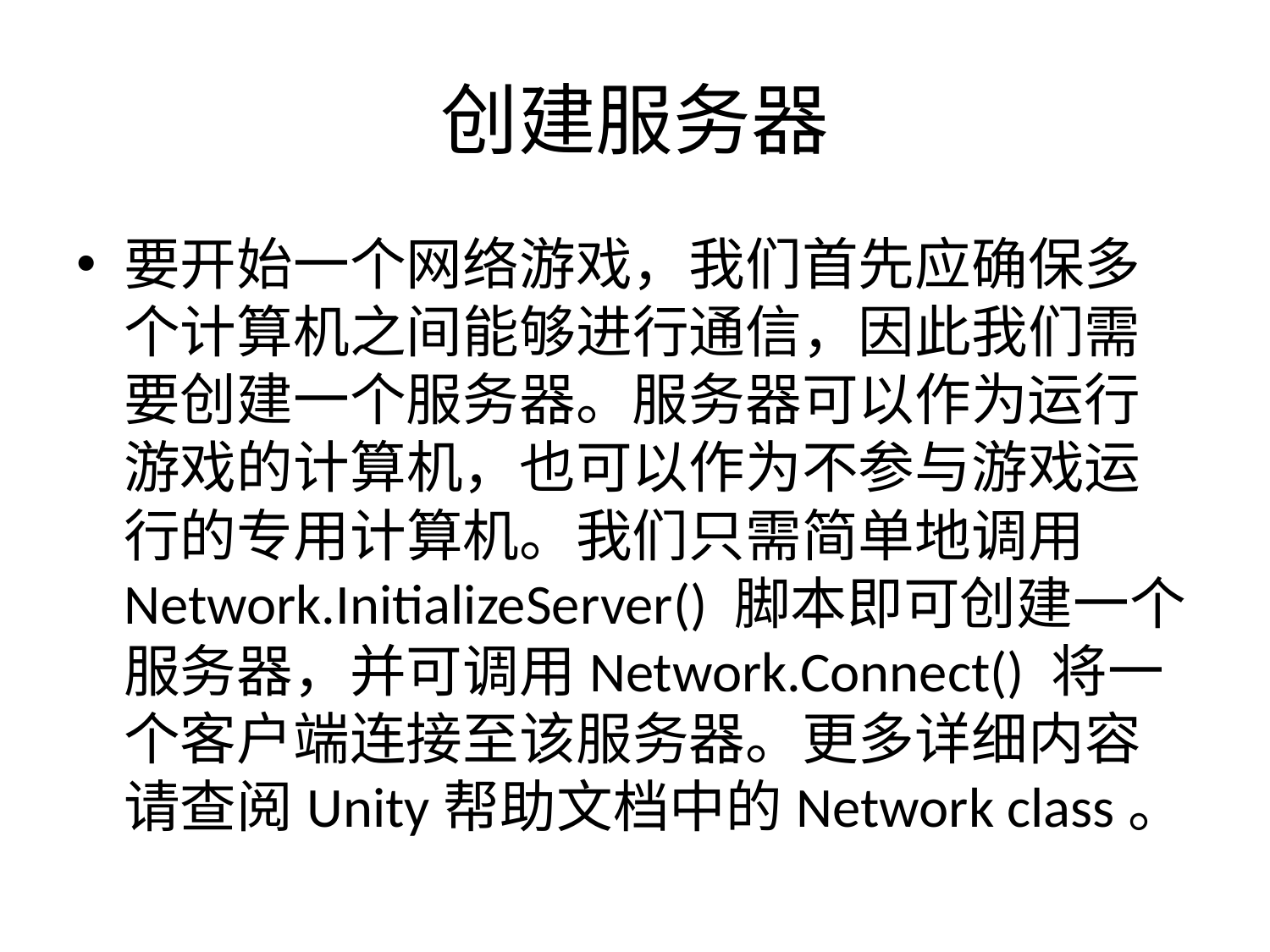

# 创建服务器
要开始一个网络游戏，我们首先应确保多个计算机之间能够进行通信，因此我们需要创建一个服务器。服务器可以作为运行游戏的计算机，也可以作为不参与游戏运行的专用计算机。我们只需简单地调用Network.InitializeServer() 脚本即可创建一个服务器，并可调用Network.Connect() 将一个客户端连接至该服务器。更多详细内容请查阅Unity帮助文档中的Network class。